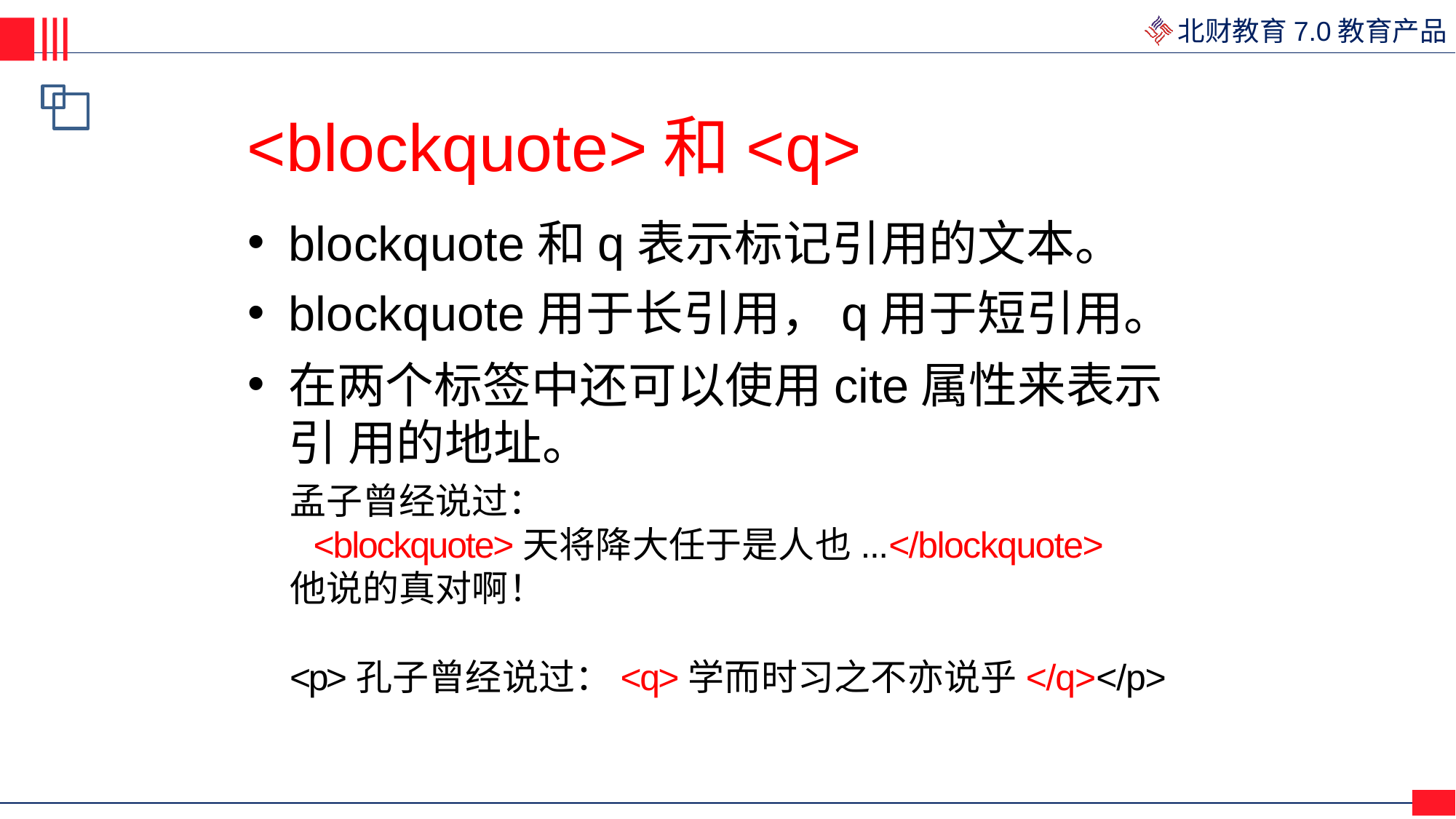

# <blockquote>和<q>
blockquote和q表示标记引用的文本。
blockquote用于长引用，q用于短引用。
在两个标签中还可以使用cite属性来表示引 用的地址。
孟子曾经说过：
<blockquote>天将降大任于是人也...</blockquote>
他说的真对啊！

<p>孔子曾经说过：<q>学而时习之不亦说乎</q></p>